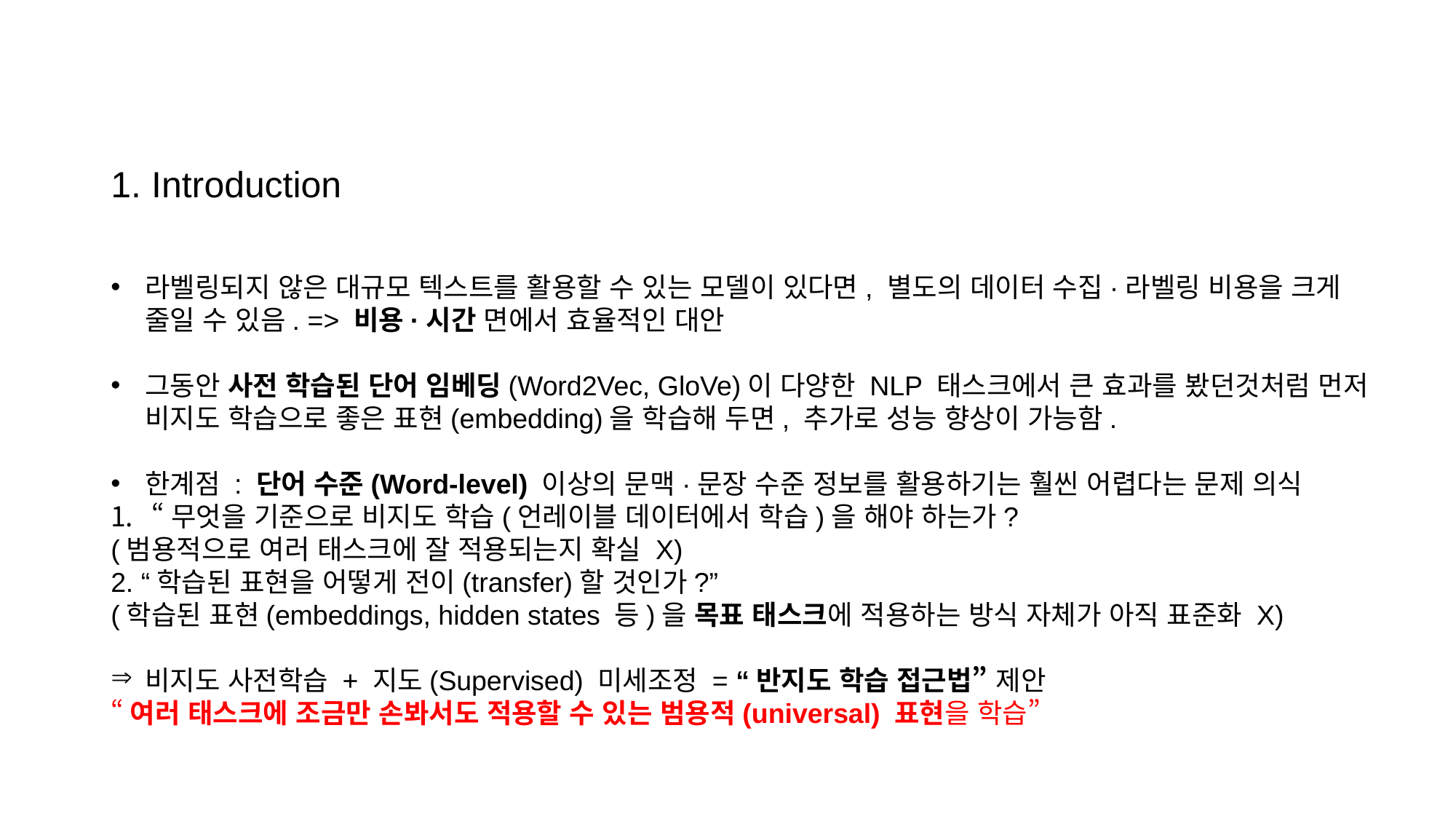

1. Introduction
라벨링되지 않은 대규모 텍스트를 활용할 수 있는 모델이 있다면, 별도의 데이터 수집·라벨링 비용을 크게 줄일 수 있음. => 비용·시간 면에서 효율적인 대안

그동안 사전 학습된 단어 임베딩(Word2Vec, GloVe)이 다양한 NLP 태스크에서 큰 효과를 봤던것처럼 먼저 비지도 학습으로 좋은 표현(embedding)을 학습해 두면, 추가로 성능 향상이 가능함.

한계점 : 단어 수준(Word-level) 이상의 문맥·문장 수준 정보를 활용하기는 훨씬 어렵다는 문제 의식
“무엇을 기준으로 비지도 학습(언레이블 데이터에서 학습)을 해야 하는가?
(범용적으로 여러 태스크에 잘 적용되는지 확실 X)
2. “학습된 표현을 어떻게 전이(transfer)할 것인가?”
(학습된 표현(embeddings, hidden states 등)을 목표 태스크에 적용하는 방식 자체가 아직 표준화 X)

비지도 사전학습 + 지도(Supervised) 미세조정 = “반지도 학습 접근법” 제안
“여러 태스크에 조금만 손봐서도 적용할 수 있는 범용적(universal) 표현을 학습”